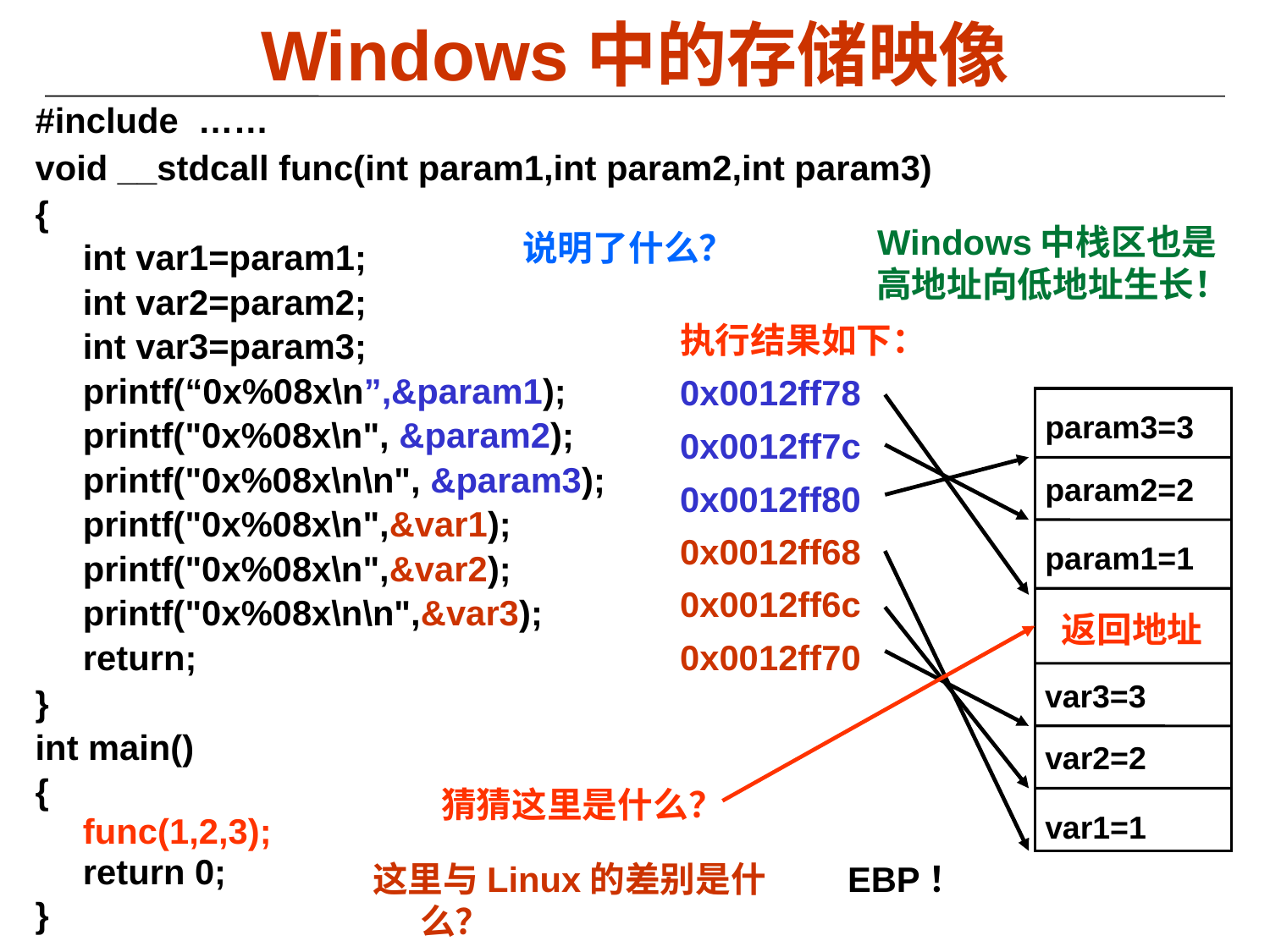

# Windows中的存储映像
#include  ……
void __stdcall func(int param1,int param2,int param3)
{ 
int var1=param1; 
int var2=param2; 
int var3=param3; 
printf(“0x%08x\n”,&param1);
printf("0x%08x\n", &param2); 
printf("0x%08x\n\n", &param3); 
printf("0x%08x\n",&var1); 
printf("0x%08x\n",&var2); 
printf("0x%08x\n\n",&var3); 
return;
}
int main()
{ 
func(1,2,3); 
return 0;
}
     Windows中栈区也是高地址向低地址生长！
说明了什么？
执行结果如下：
0x0012ff78
0x0012ff7c
0x0012ff80
0x0012ff68
0x0012ff6c
0x0012ff70

param3=3

param2=2
param1=1

   返回地址

猜猜这里是什么？

var3=3
var2=2
var1=1
这里与Linux的差别是什么？
EBP！